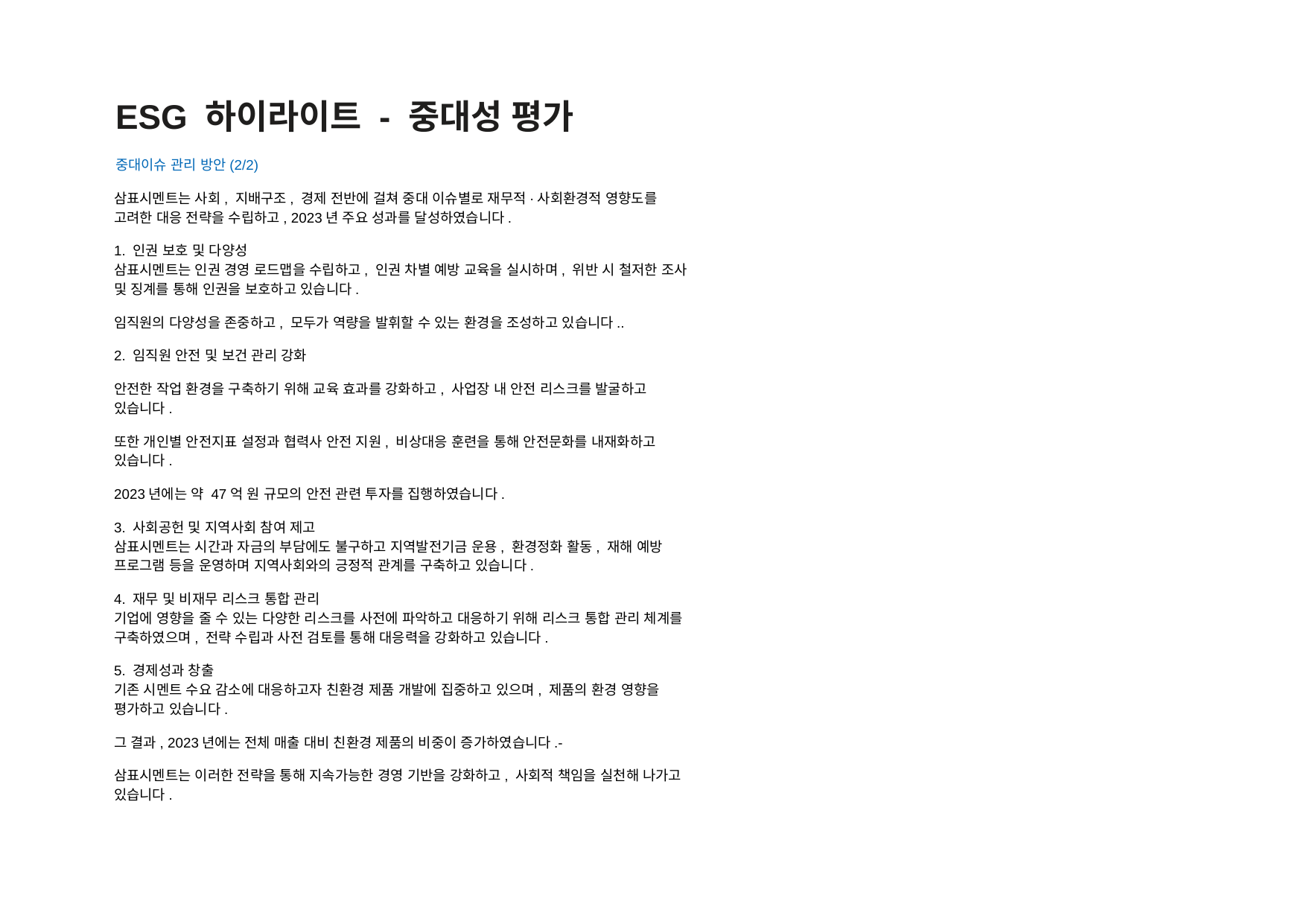

ESG 하이라이트 - 중대성 평가
중대이슈 관리 방안(2/2)
삼표시멘트는 사회, 지배구조, 경제 전반에 걸쳐 중대 이슈별로 재무적·사회환경적 영향도를 고려한 대응 전략을 수립하고, 2023년 주요 성과를 달성하였습니다.
1. 인권 보호 및 다양성
삼표시멘트는 인권 경영 로드맵을 수립하고, 인권 차별 예방 교육을 실시하며, 위반 시 철저한 조사 및 징계를 통해 인권을 보호하고 있습니다.
임직원의 다양성을 존중하고, 모두가 역량을 발휘할 수 있는 환경을 조성하고 있습니다..
2. 임직원 안전 및 보건 관리 강화
안전한 작업 환경을 구축하기 위해 교육 효과를 강화하고, 사업장 내 안전 리스크를 발굴하고 있습니다.
또한 개인별 안전지표 설정과 협력사 안전 지원, 비상대응 훈련을 통해 안전문화를 내재화하고 있습니다.
2023년에는 약 47억 원 규모의 안전 관련 투자를 집행하였습니다.
3. 사회공헌 및 지역사회 참여 제고
삼표시멘트는 시간과 자금의 부담에도 불구하고 지역발전기금 운용, 환경정화 활동, 재해 예방 프로그램 등을 운영하며 지역사회와의 긍정적 관계를 구축하고 있습니다.
4. 재무 및 비재무 리스크 통합 관리
기업에 영향을 줄 수 있는 다양한 리스크를 사전에 파악하고 대응하기 위해 리스크 통합 관리 체계를 구축하였으며, 전략 수립과 사전 검토를 통해 대응력을 강화하고 있습니다.
5. 경제성과 창출
기존 시멘트 수요 감소에 대응하고자 친환경 제품 개발에 집중하고 있으며, 제품의 환경 영향을 평가하고 있습니다.
그 결과, 2023년에는 전체 매출 대비 친환경 제품의 비중이 증가하였습니다.-
삼표시멘트는 이러한 전략을 통해 지속가능한 경영 기반을 강화하고, 사회적 책임을 실천해 나가고 있습니다.